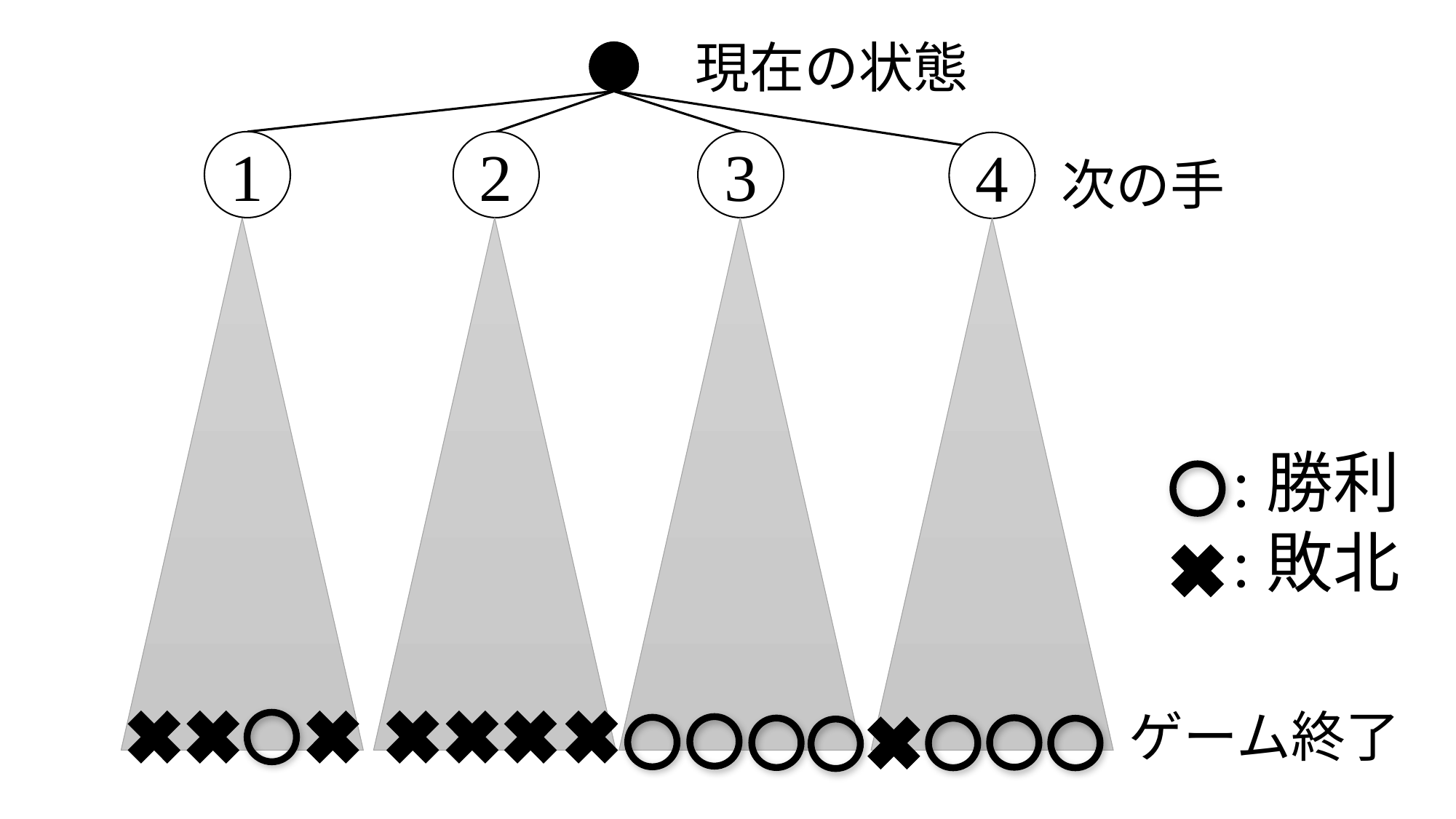

現在の状態

1
2
3
4
次の手

:勝利
:敗北

ゲーム終了